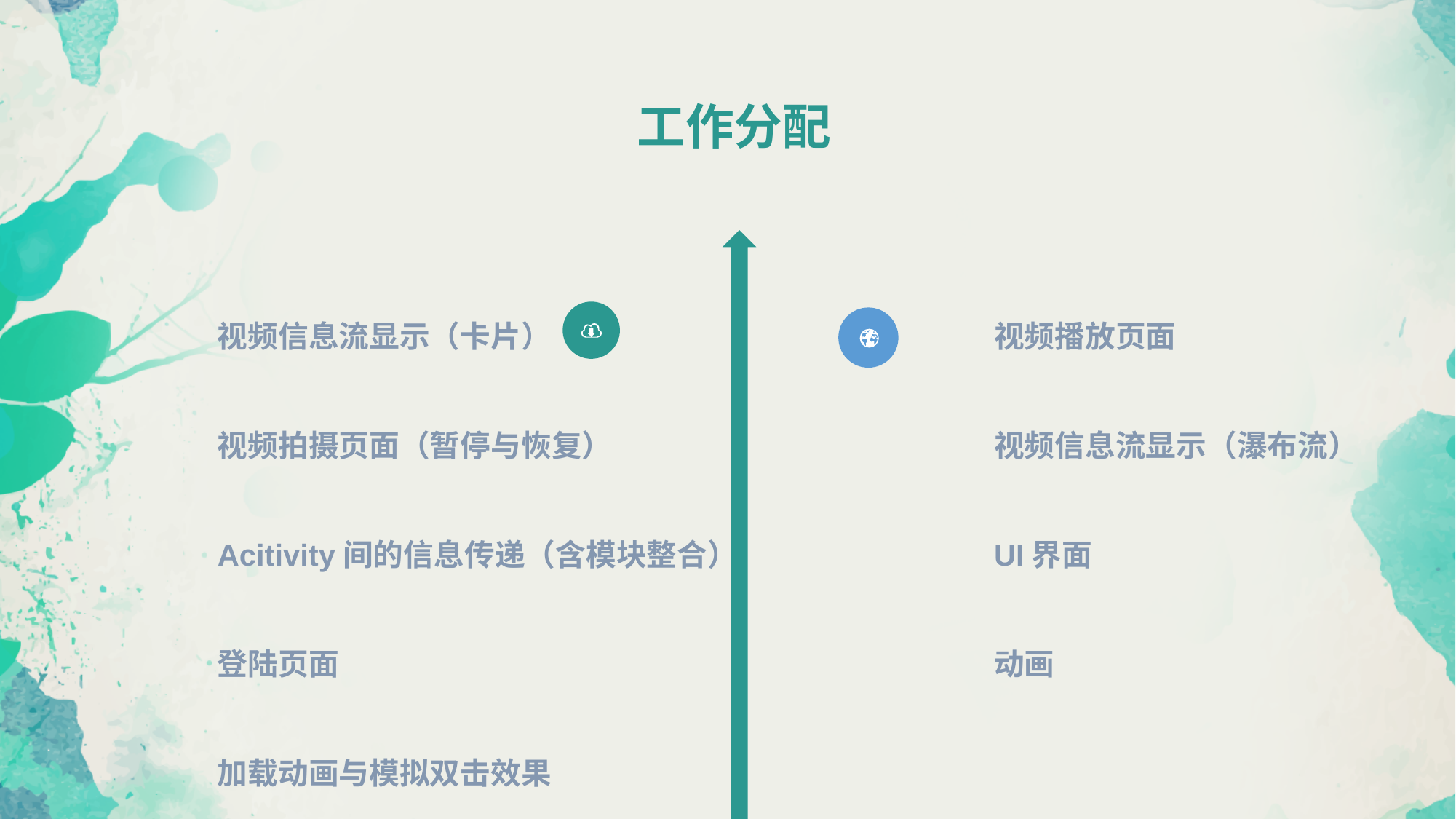

工作分配

视频信息流显示（卡片）

视频拍摄页面（暂停与恢复）

Acitivity间的信息传递（含模块整合）

登陆页面

加载动画与模拟双击效果

视频播放页面

视频信息流显示（瀑布流）

UI界面

动画